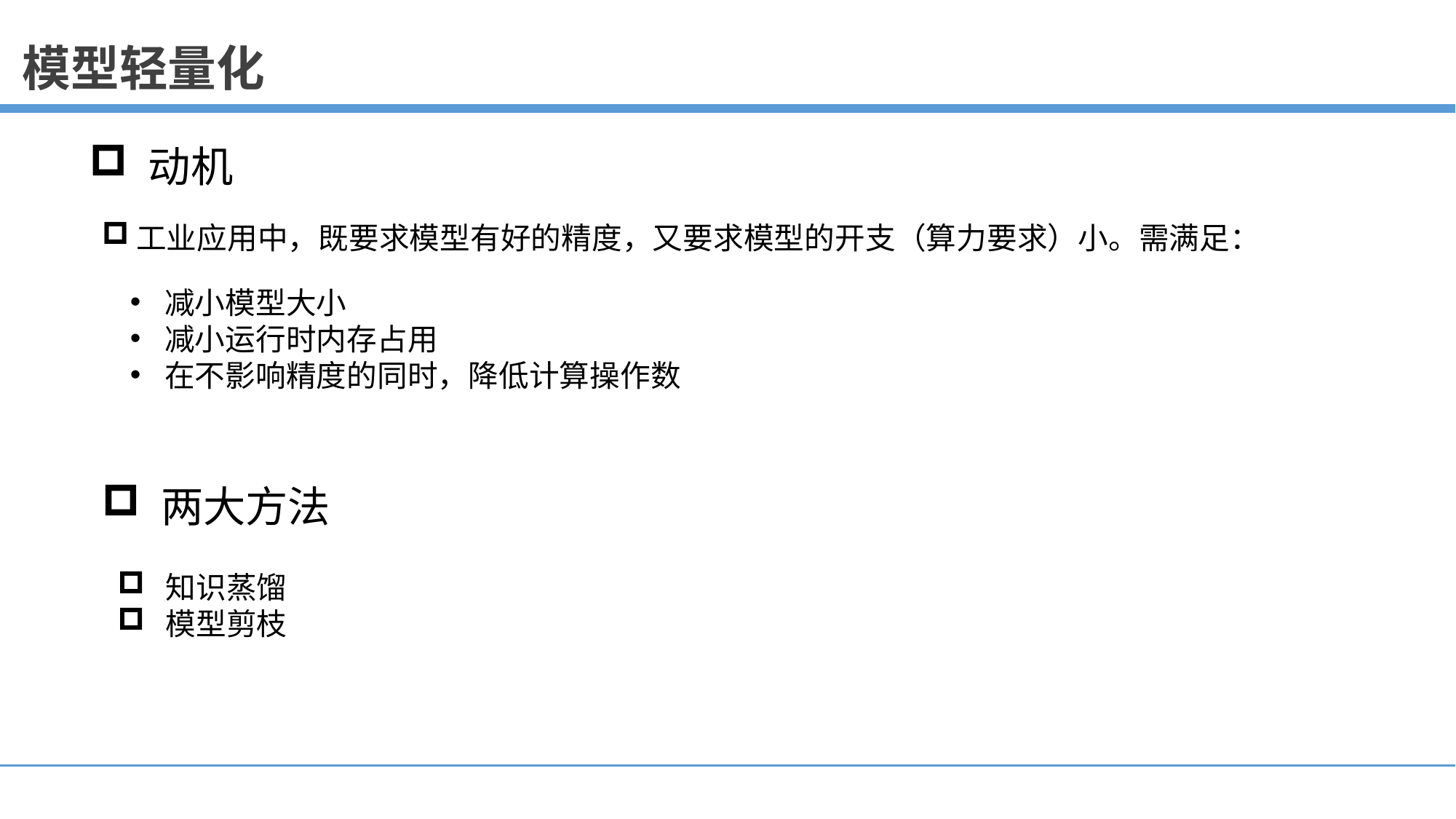

模型轻量化
 动机
工业应用中，既要求模型有好的精度，又要求模型的开支（算力要求）小。需满足：
减小模型大小
减小运行时内存占用
在不影响精度的同时，降低计算操作数
 两大方法
 知识蒸馏
 模型剪枝